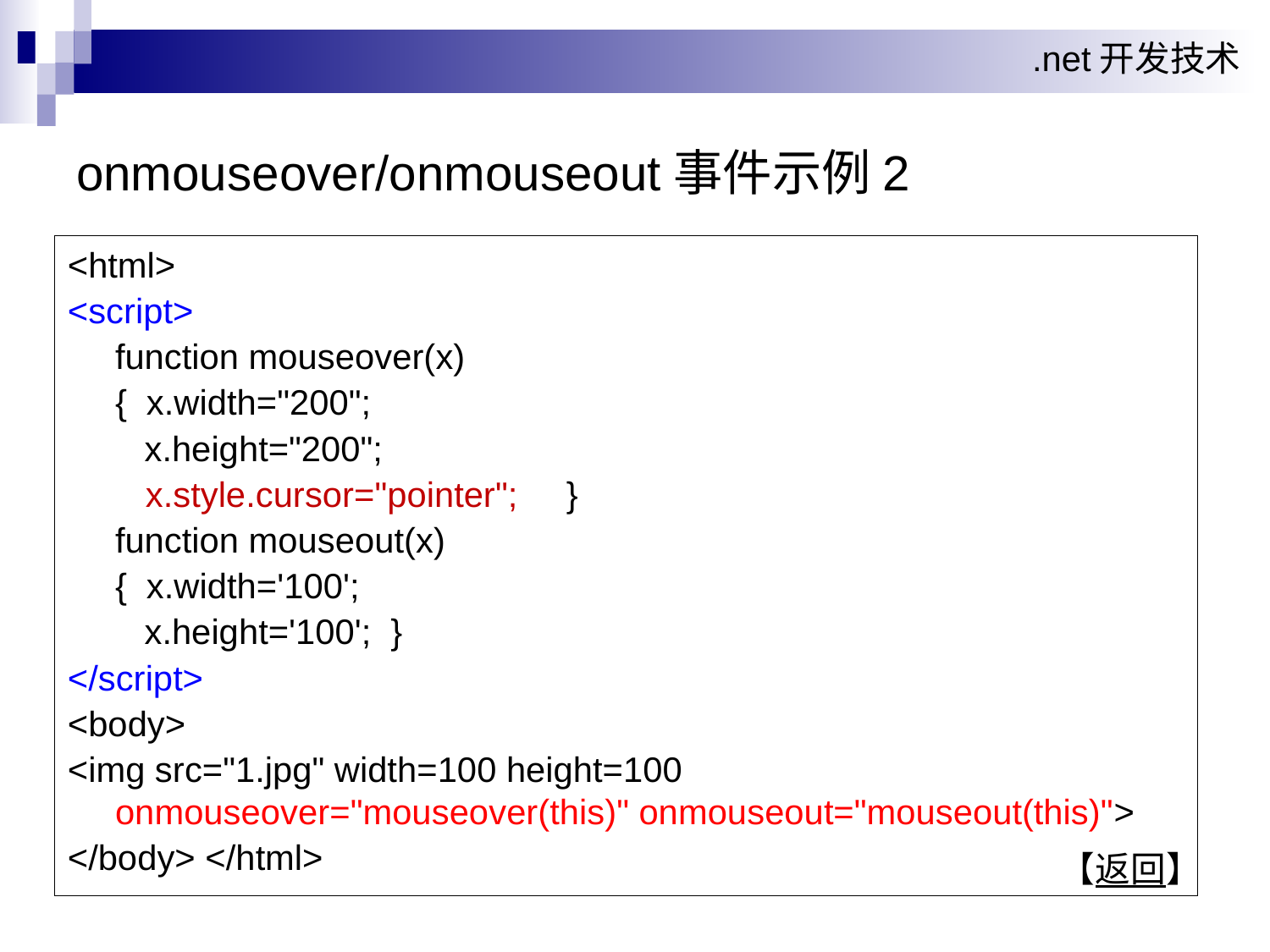

onmouseover/onmouseout事件示例2
<html>
<script>
	function mouseover(x)
	{  x.width="200";
  	   x.height="200";
        x.style.cursor="pointer";     }
	function mouseout(x)
	{  x.width='100';
 	   x.height='100';  }
</script>
<body>
<img src="1.jpg" width=100 height=100 onmouseover="mouseover(this)" onmouseout="mouseout(this)">
</body> </html>
 【返回】